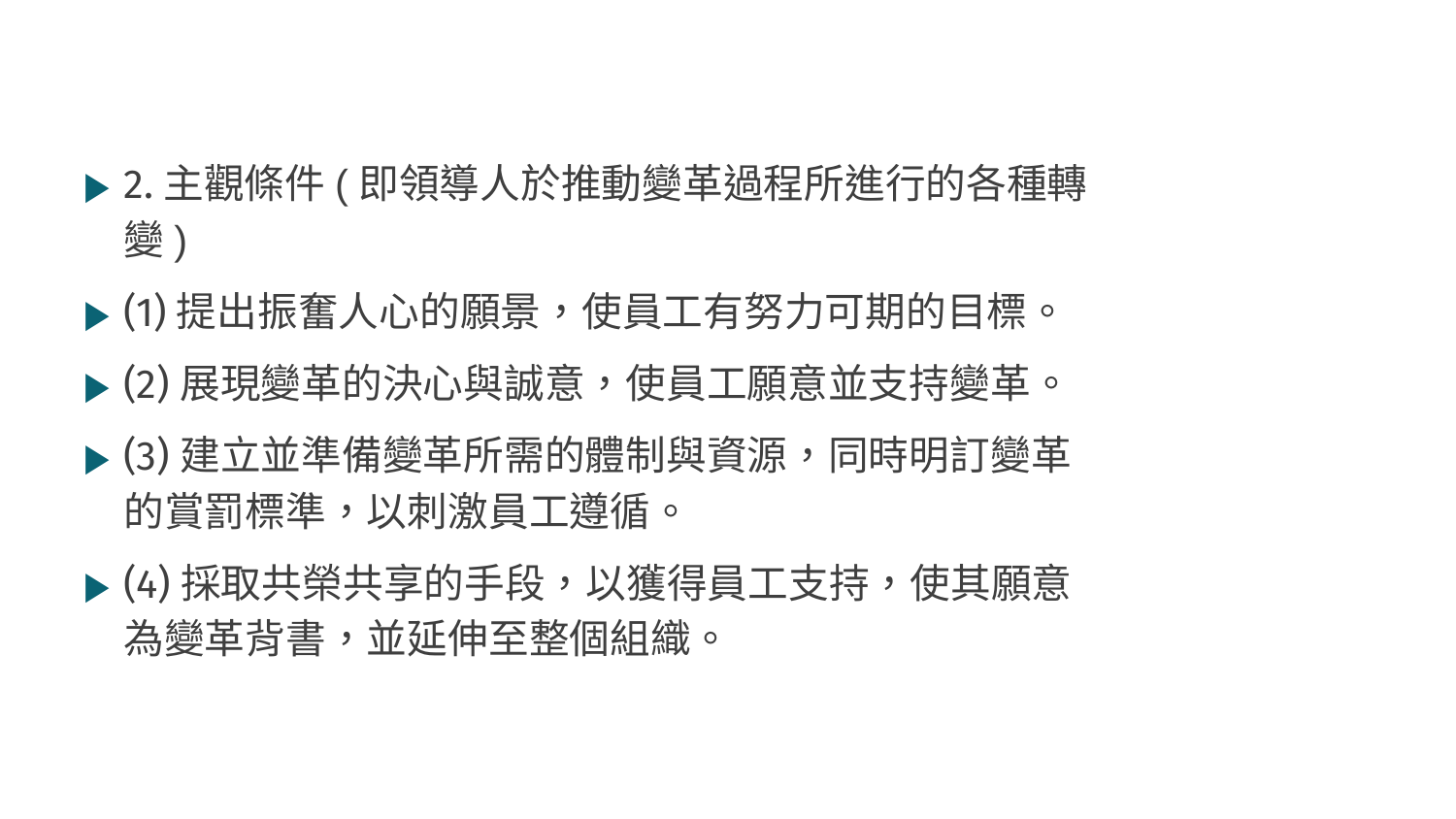

2.主觀條件(即領導人於推動變革過程所進行的各種轉變)
(1)提出振奮人心的願景，使員工有努力可期的目標。
(2)展現變革的決心與誠意，使員工願意並支持變革。
(3)建立並準備變革所需的體制與資源，同時明訂變革的賞罰標準，以刺激員工遵循。
(4)採取共榮共享的手段，以獲得員工支持，使其願意為變革背書，並延伸至整個組織。